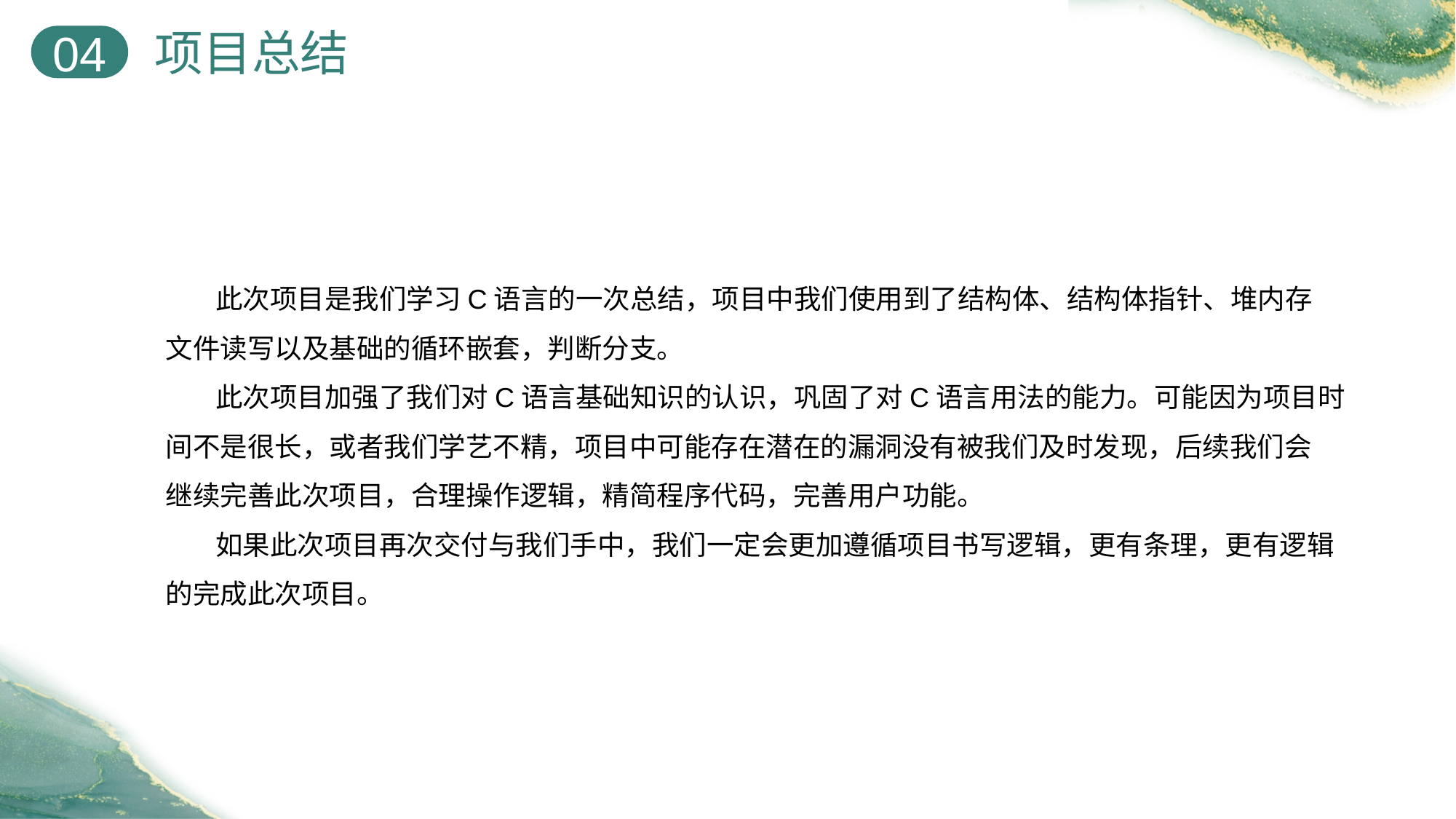

项目总结
04
       此次项目是我们学习C语言的一次总结，项目中我们使用到了结构体、结构体指针、堆内存
文件读写以及基础的循环嵌套，判断分支。
       此次项目加强了我们对C语言基础知识的认识，巩固了对C语言用法的能力。可能因为项目时
间不是很长，或者我们学艺不精，项目中可能存在潜在的漏洞没有被我们及时发现，后续我们会
继续完善此次项目，合理操作逻辑，精简程序代码，完善用户功能。
       如果此次项目再次交付与我们手中，我们一定会更加遵循项目书写逻辑，更有条理，更有逻辑
的完成此次项目。